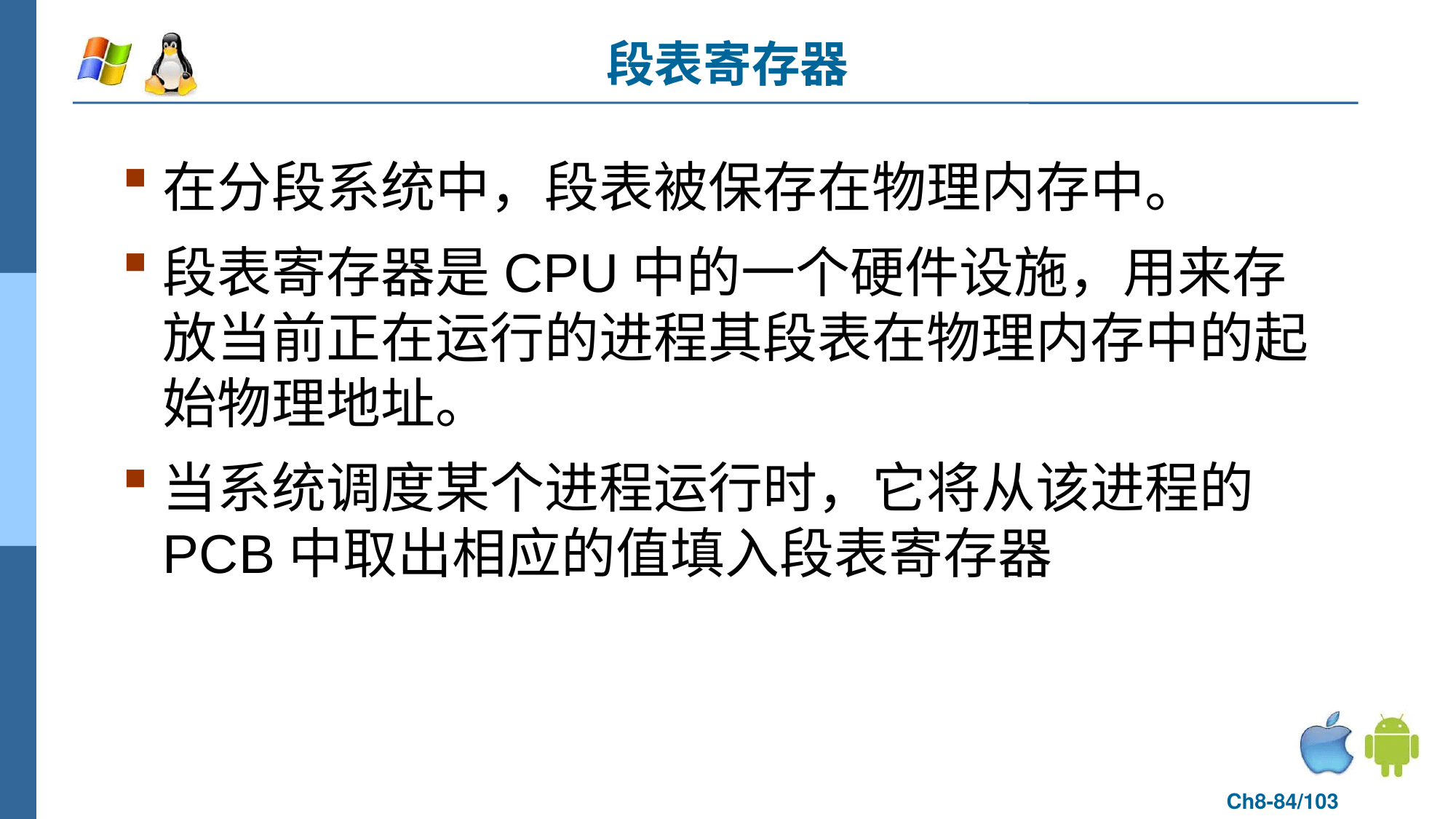

# 段表寄存器
在分段系统中，段表被保存在物理内存中。
段表寄存器是CPU中的一个硬件设施，用来存放当前正在运行的进程其段表在物理内存中的起始物理地址。
当系统调度某个进程运行时，它将从该进程的PCB中取出相应的值填入段表寄存器